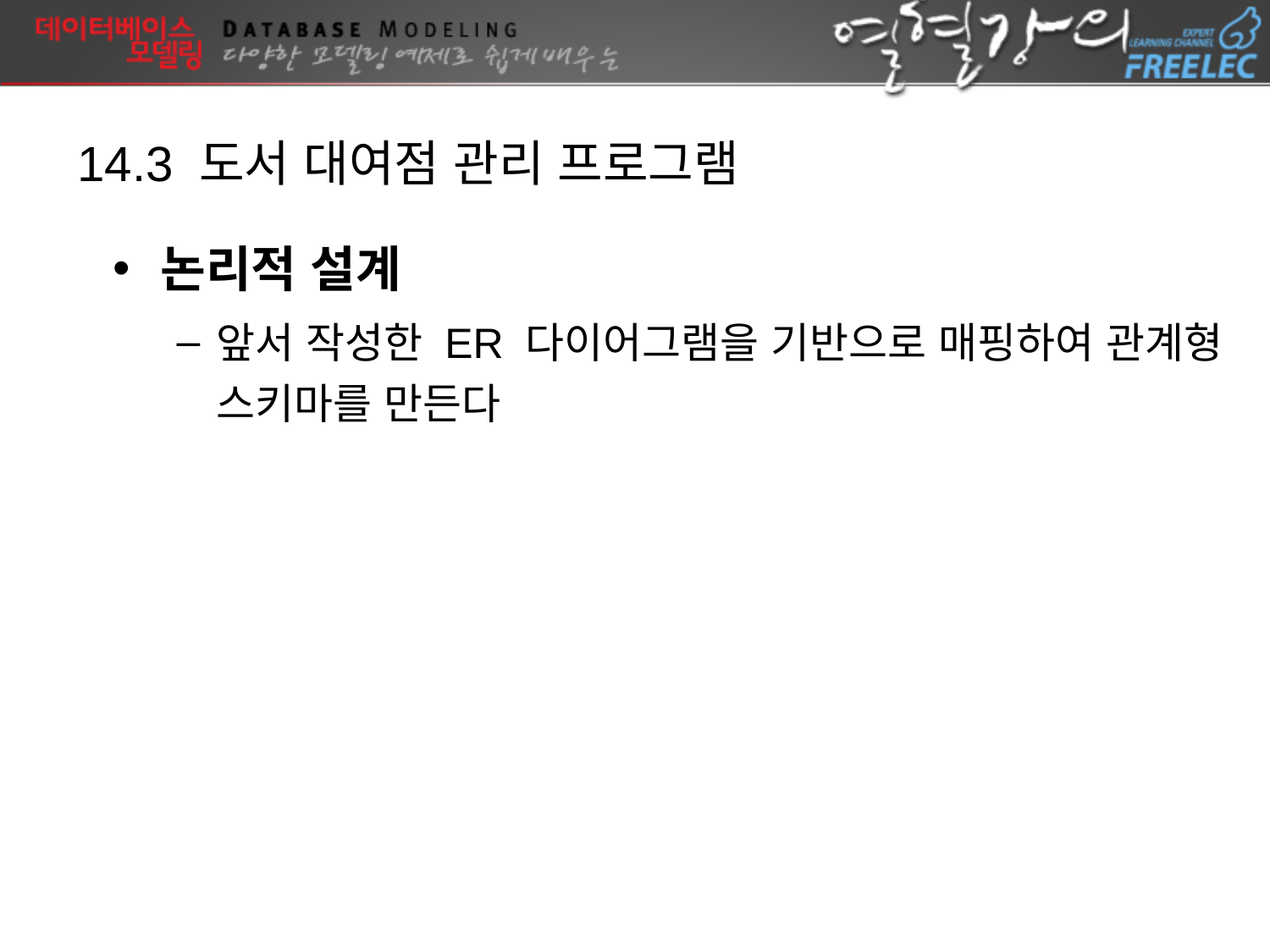

14.3 도서 대여점 관리 프로그램
논리적 설계
앞서 작성한 ER 다이어그램을 기반으로 매핑하여 관계형 스키마를 만든다